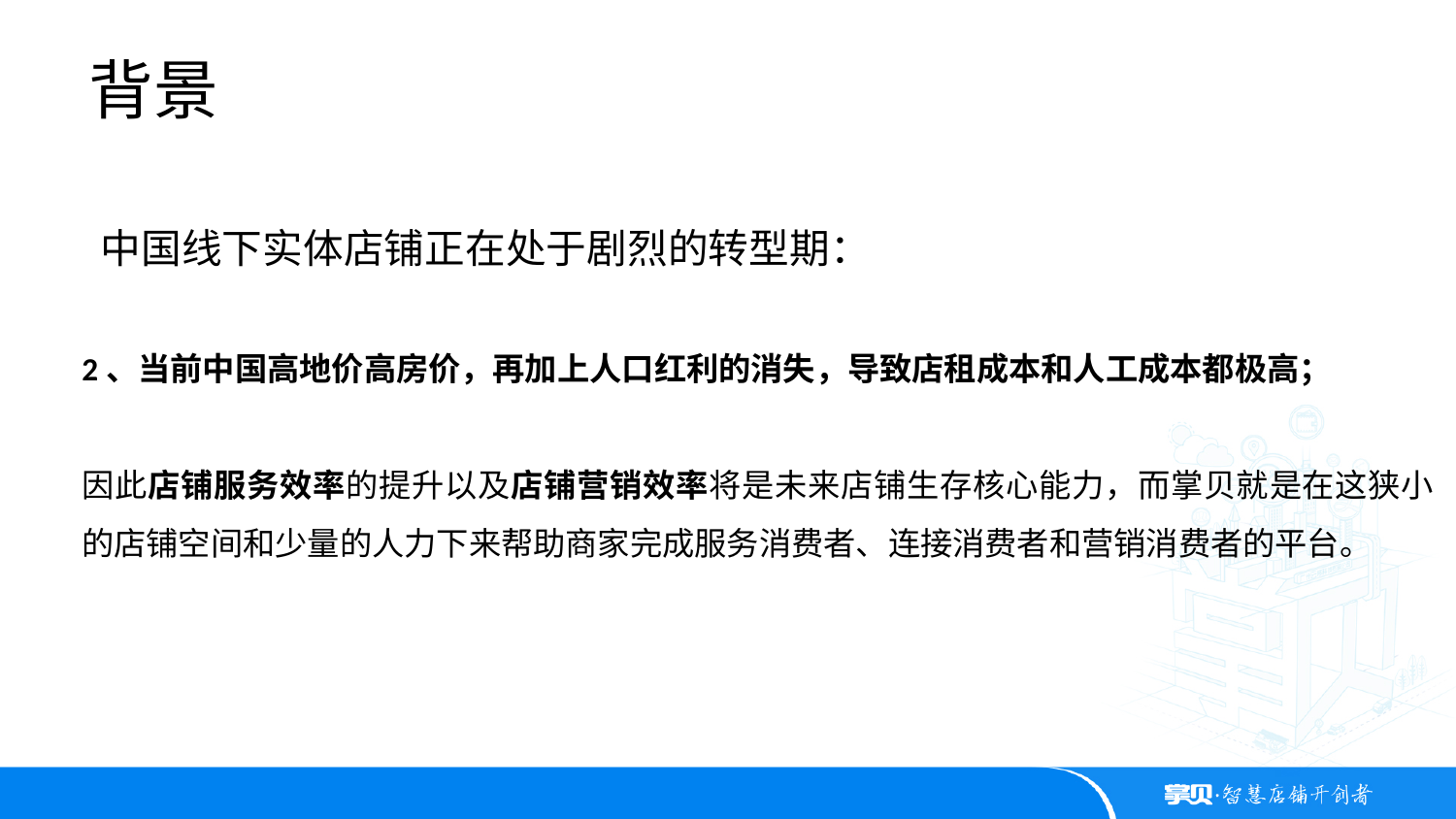

背景
 中国线下实体店铺正在处于剧烈的转型期：

2、当前中国高地价高房价，再加上人口红利的消失，导致店租成本和人工成本都极高；

因此店铺服务效率的提升以及店铺营销效率将是未来店铺生存核心能力，而掌贝就是在这狭小的店铺空间和少量的人力下来帮助商家完成服务消费者、连接消费者和营销消费者的平台。